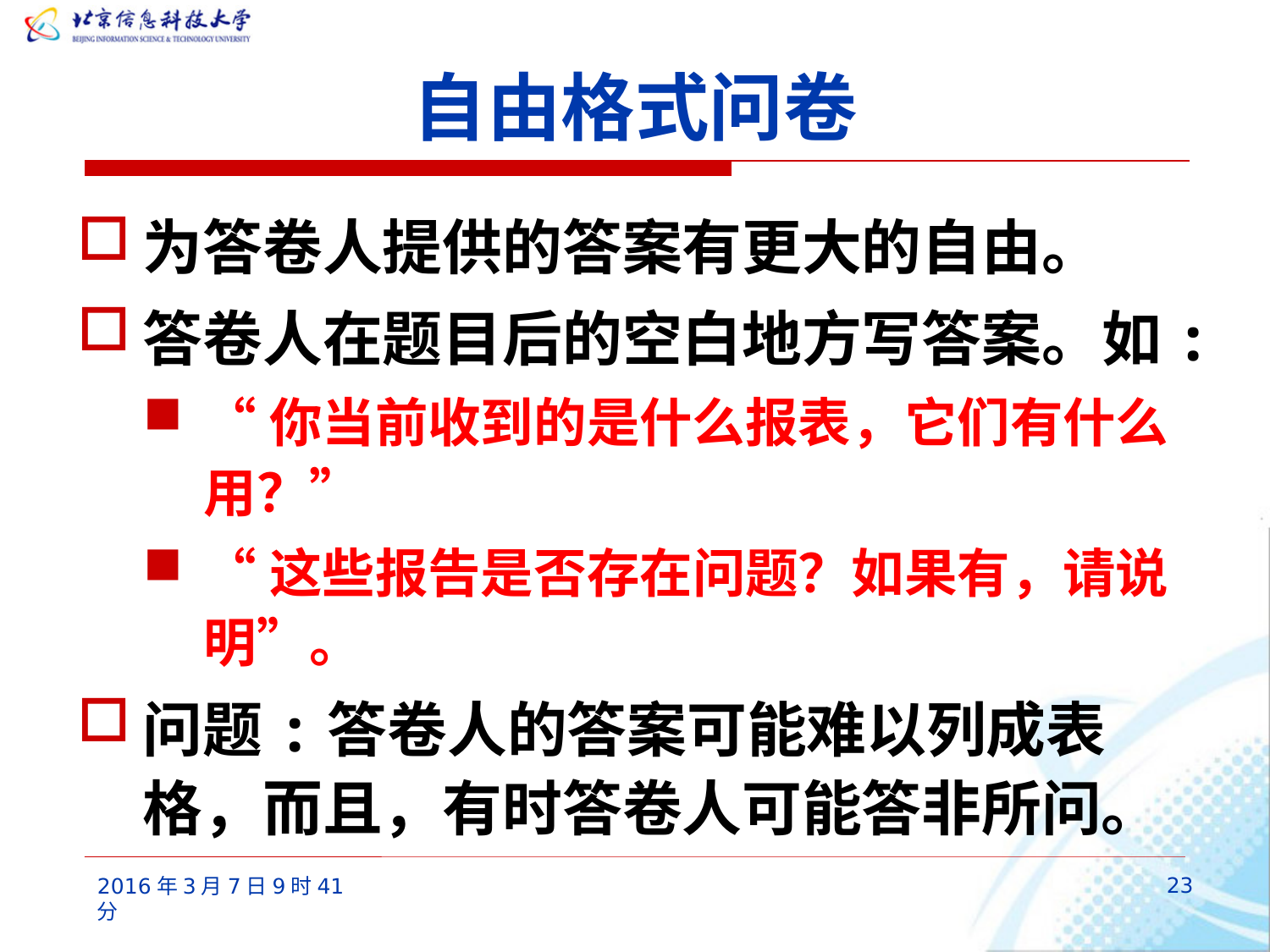

# 自由格式问卷
为答卷人提供的答案有更大的自由。
答卷人在题目后的空白地方写答案。如:
“你当前收到的是什么报表，它们有什么用？”
“这些报告是否存在问题？如果有，请说明”。
问题:答卷人的答案可能难以列成表格，而且，有时答卷人可能答非所问。
2016年3月7日9时41分